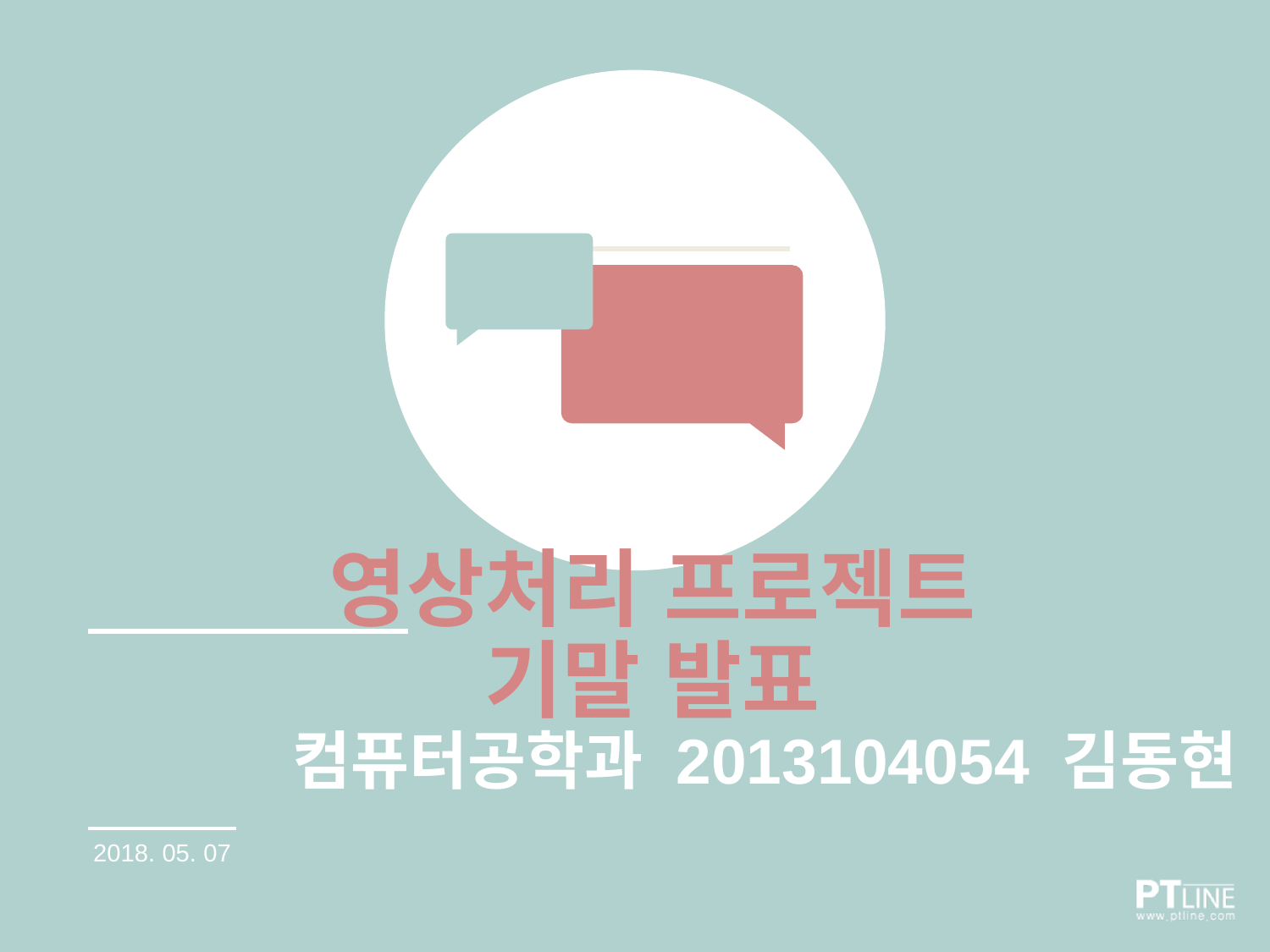

영상처리 프로젝트
기말 발표
컴퓨터공학과 2013104054 김동현
2018. 05. 07